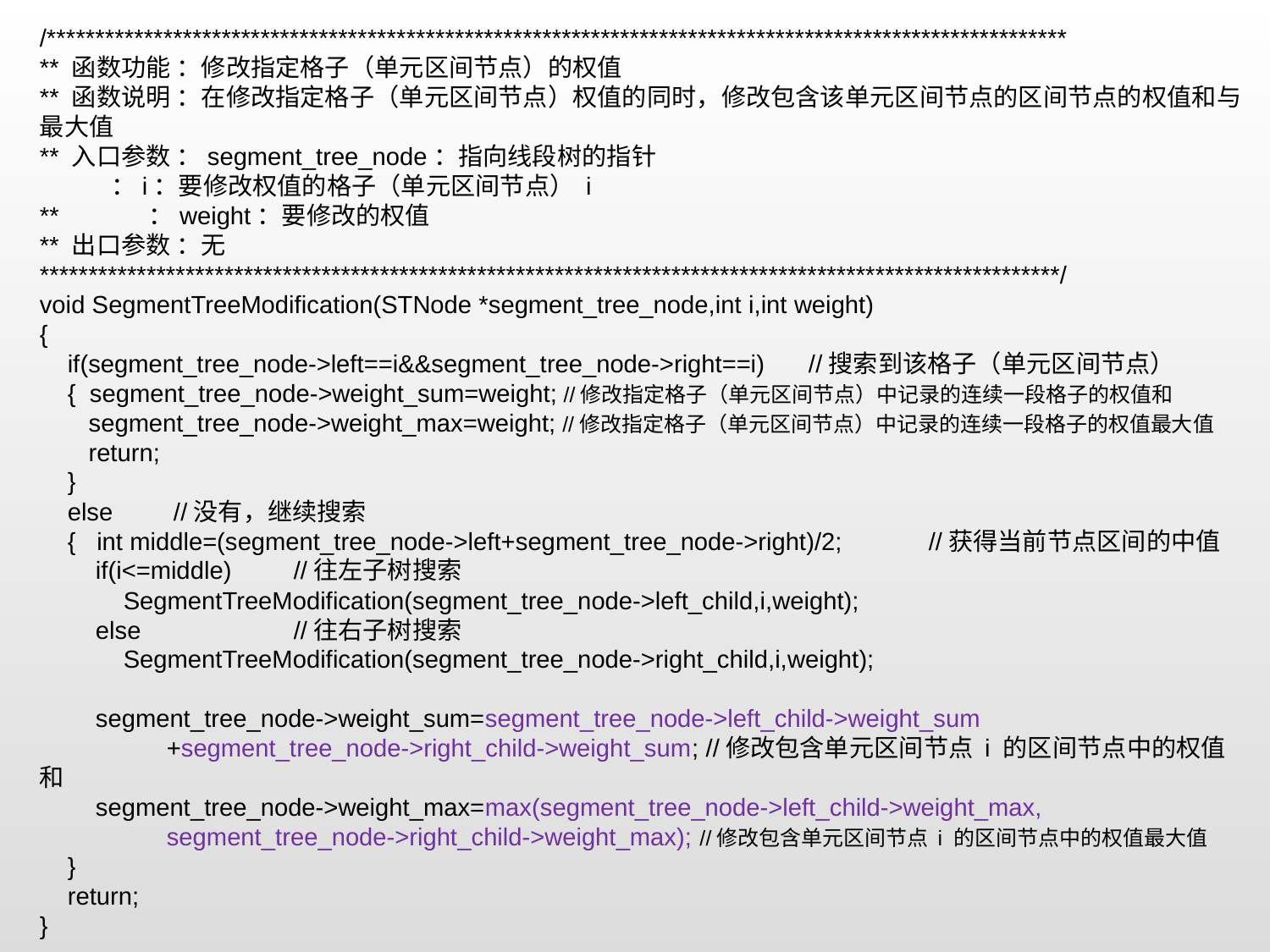

/*********************************************************************************************************
** 函数功能 ：修改指定格子（单元区间节点）的权值
** 函数说明 ：在修改指定格子（单元区间节点）权值的同时，修改包含该单元区间节点的区间节点的权值和与最大值
** 入口参数 ：segment_tree_node：指向线段树的指针
            ：i：要修改权值的格子（单元区间节点） i
**            ：weight：要修改的权值
** 出口参数 ：无
*********************************************************************************************************/
void SegmentTreeModification(STNode *segment_tree_node,int i,int weight)
{
    if(segment_tree_node->left==i&&segment_tree_node->right==i)	 //搜索到该格子（单元区间节点）
    {  segment_tree_node->weight_sum=weight; //修改指定格子（单元区间节点）中记录的连续一段格子的权值和
       segment_tree_node->weight_max=weight; //修改指定格子（单元区间节点）中记录的连续一段格子的权值最大值
       return;
    }
    else	 //没有，继续搜索
    {   int middle=(segment_tree_node->left+segment_tree_node->right)/2; 	//获得当前节点区间的中值
        if(i<=middle) 	//往左子树搜索
            SegmentTreeModification(segment_tree_node->left_child,i,weight);
        else 		//往右子树搜索
            SegmentTreeModification(segment_tree_node->right_child,i,weight);

        segment_tree_node->weight_sum=segment_tree_node->left_child->weight_sum
	+segment_tree_node->right_child->weight_sum; //修改包含单元区间节点 i 的区间节点中的权值和
        segment_tree_node->weight_max=max(segment_tree_node->left_child->weight_max,
	segment_tree_node->right_child->weight_max); //修改包含单元区间节点 i 的区间节点中的权值最大值
    }
    return;
}